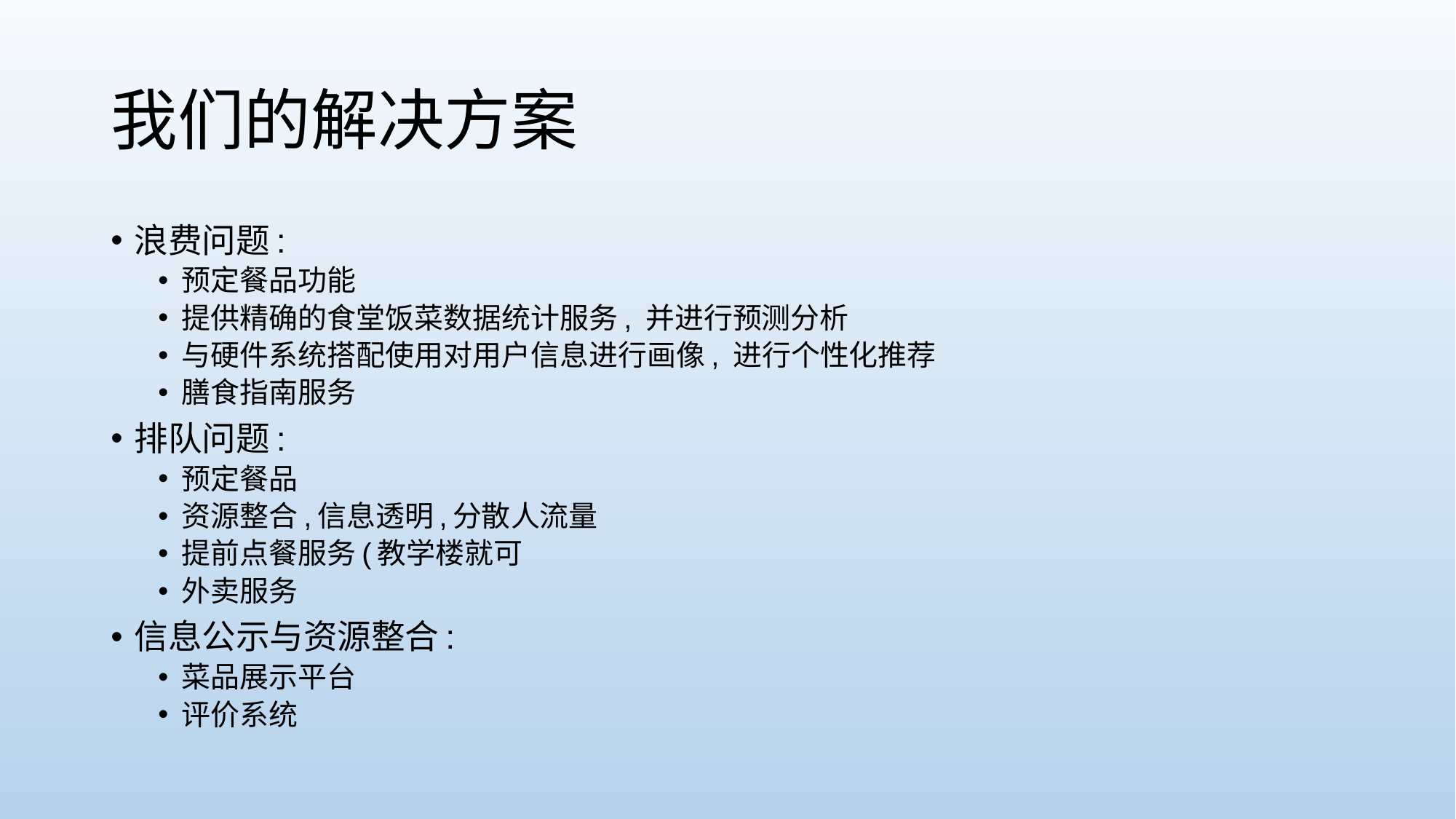

# 我们的解决方案
浪费问题:
预定餐品功能
提供精确的食堂饭菜数据统计服务, 并进行预测分析
与硬件系统搭配使用对用户信息进行画像, 进行个性化推荐
膳食指南服务
排队问题:
预定餐品
资源整合,信息透明,分散人流量
提前点餐服务(教学楼就可
外卖服务
信息公示与资源整合:
菜品展示平台
评价系统